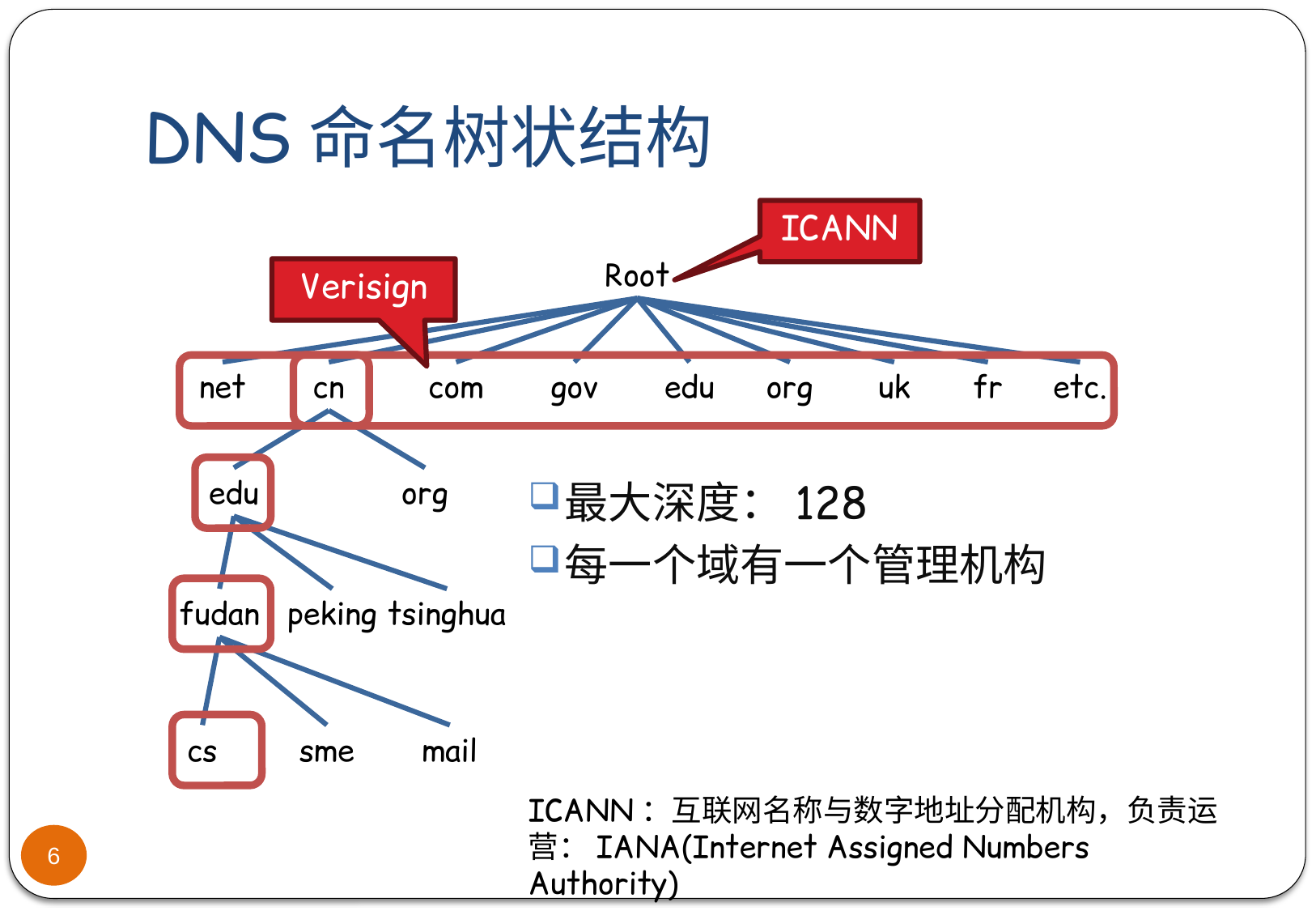

# DNS命名树状结构

ICANN
Root

Verisign

net
cn
com
gov
edu
org
uk
fr
etc.

org
edu
最大深度：128
每一个域有一个管理机构

fudan
peking
tsinghua

cs
sme
mail
ICANN：互联网名称与数字地址分配机构，负责运营：IANA(Internet Assigned Numbers Authority)
6